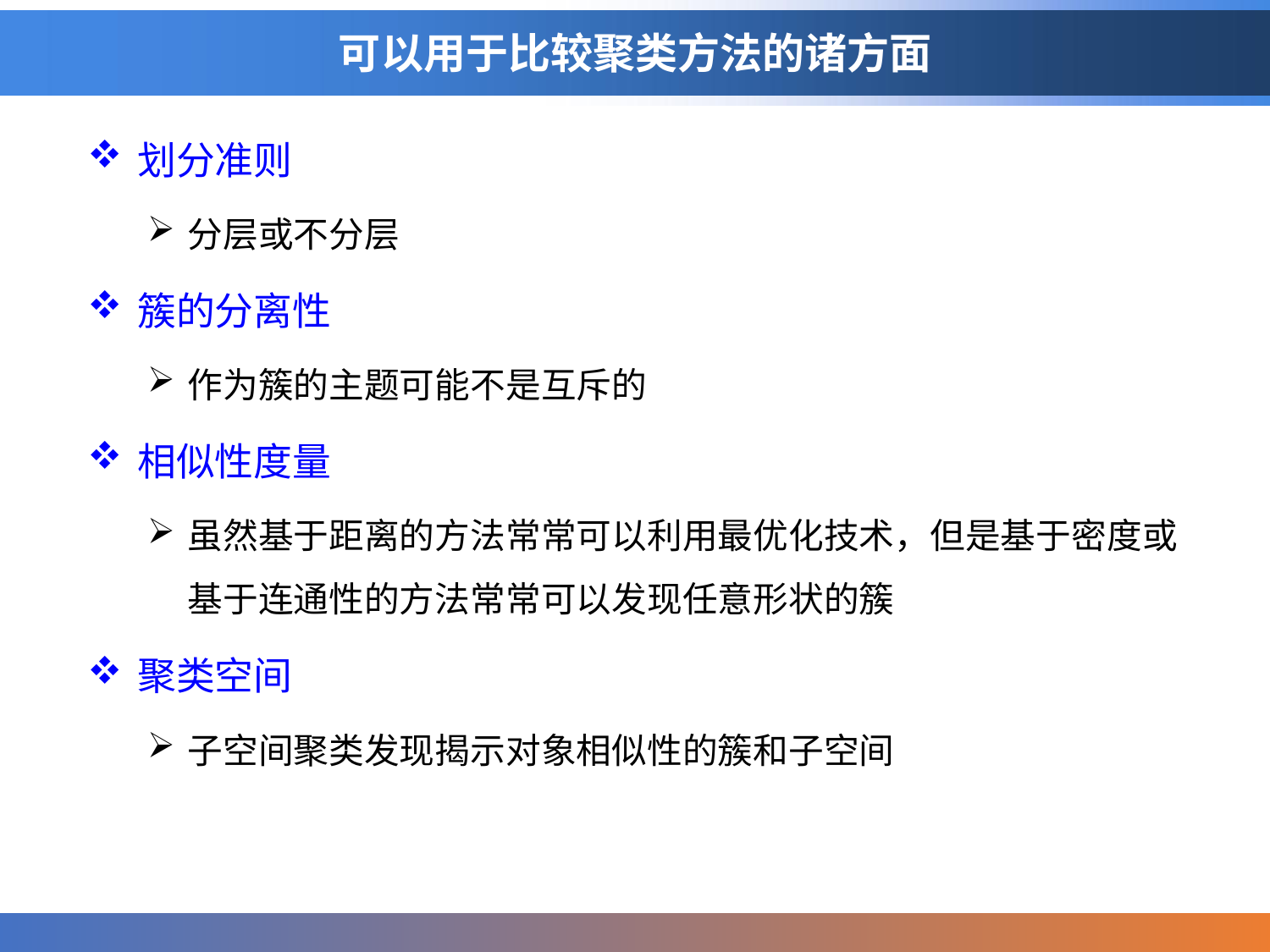

# 可以用于比较聚类方法的诸方面
划分准则
分层或不分层
簇的分离性
作为簇的主题可能不是互斥的
相似性度量
虽然基于距离的方法常常可以利用最优化技术，但是基于密度或基于连通性的方法常常可以发现任意形状的簇
聚类空间
子空间聚类发现揭示对象相似性的簇和子空间